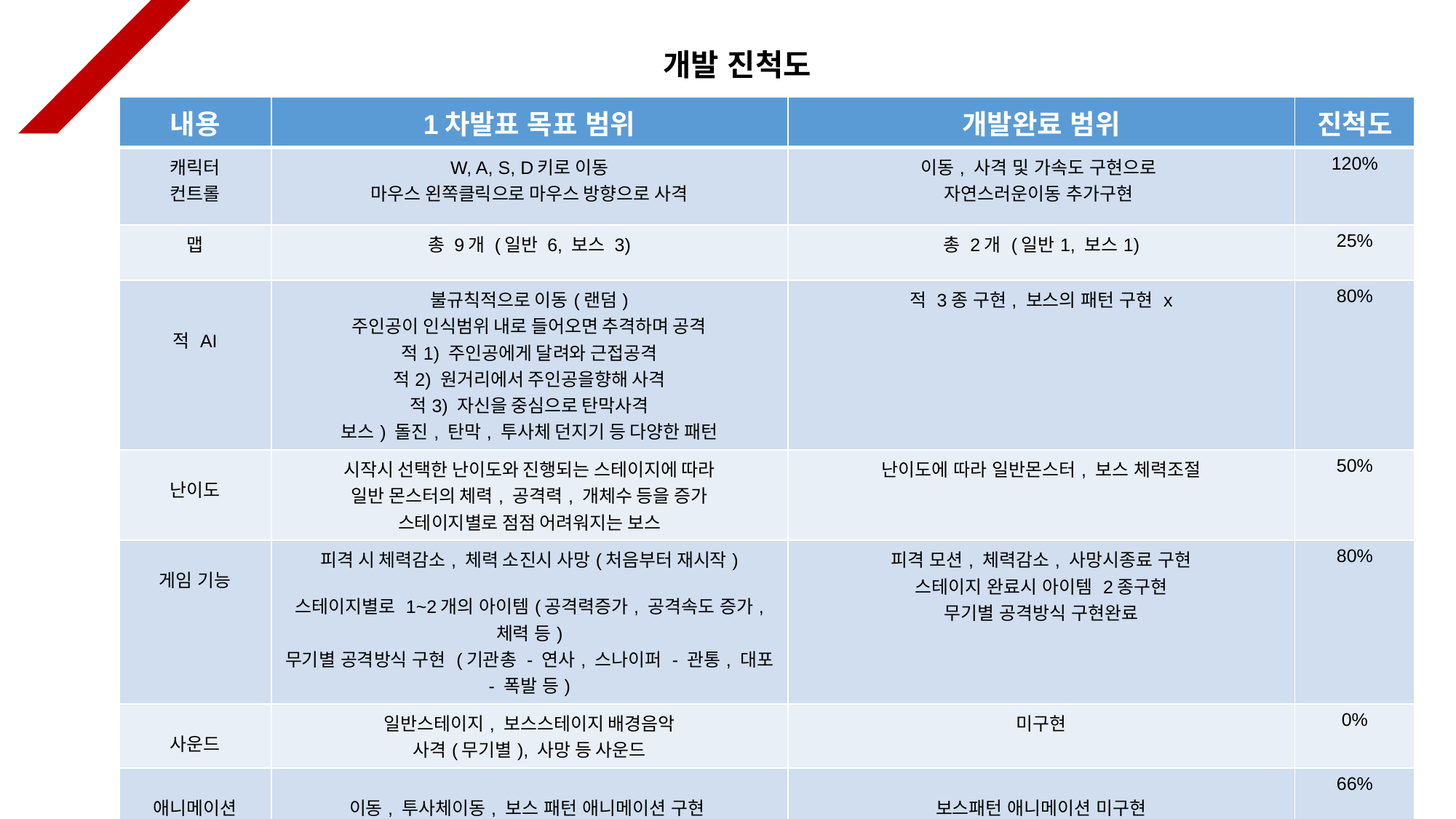

개발 진척도
| 내용 | 1차발표 목표 범위 | 개발완료 범위 | 진척도 |
| --- | --- | --- | --- |
| 캐릭터 컨트롤 | W, A, S, D키로 이동 마우스 왼쪽클릭으로 마우스 방향으로 사격 | 이동, 사격 및 가속도 구현으로 자연스러운이동 추가구현 | 120% |
| 맵 | 총 9개 (일반 6, 보스 3) | 총 2개 (일반1, 보스1) | 25% |
| 적 AI | 불규칙적으로 이동(랜덤) 주인공이 인식범위 내로 들어오면 추격하며 공격 적1) 주인공에게 달려와 근접공격 적2) 원거리에서 주인공을향해 사격 적3) 자신을 중심으로 탄막사격 보스) 돌진, 탄막, 투사체 던지기 등 다양한 패턴 | 적 3종 구현, 보스의 패턴 구현 x | 80% |
| 난이도 | 시작시 선택한 난이도와 진행되는 스테이지에 따라 일반 몬스터의 체력, 공격력, 개체수 등을 증가 스테이지별로 점점 어려워지는 보스 | 난이도에 따라 일반몬스터, 보스 체력조절 | 50% |
| 게임 기능 | 피격 시 체력감소, 체력 소진시 사망(처음부터 재시작) 스테이지별로 1~2개의 아이템(공격력증가, 공격속도 증가, 체력 등) 무기별 공격방식 구현 (기관총 - 연사, 스나이퍼 - 관통, 대포 - 폭발 등) | 피격 모션, 체력감소, 사망시종료 구현 스테이지 완료시 아이템 2종구현 무기별 공격방식 구현완료 | 80% |
| 사운드 | 일반스테이지, 보스스테이지 배경음악 사격(무기별), 사망 등 사운드 | 미구현 | 0% |
| 애니메이션 | 이동, 투사체이동, 보스 패턴 애니메이션 구현 | 보스패턴 애니메이션 미구현 | 66% |